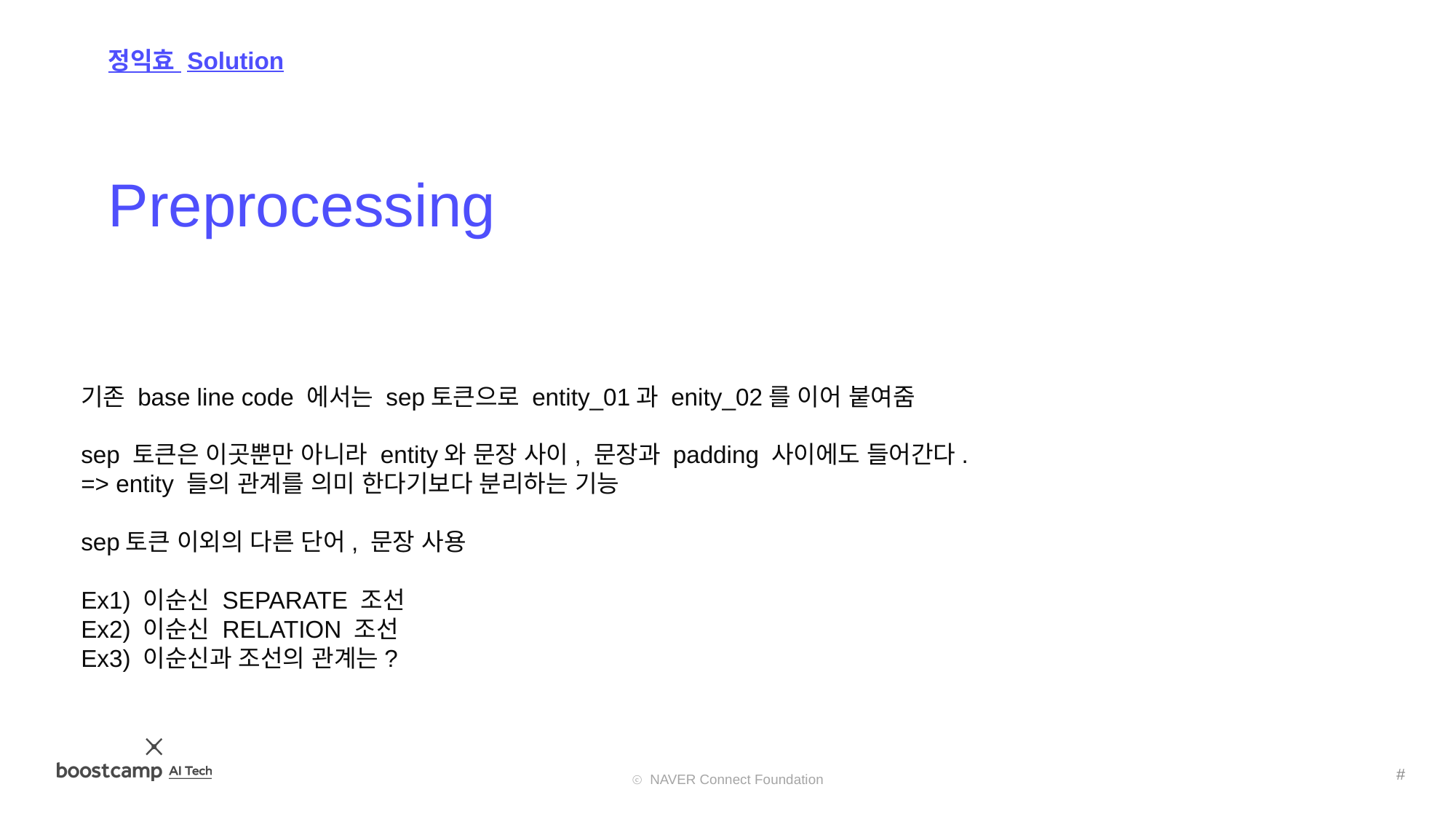

정익효 Solution
Preprocessing
기존 base line code 에서는 sep토큰으로 entity_01과 enity_02를 이어 붙여줌

sep 토큰은 이곳뿐만 아니라 entity와 문장 사이, 문장과 padding 사이에도 들어간다.
=> entity 들의 관계를 의미 한다기보다 분리하는 기능

sep토큰 이외의 다른 단어, 문장 사용

Ex1) 이순신 SEPARATE 조선
Ex2) 이순신 RELATION 조선
Ex3) 이순신과 조선의 관계는?
#